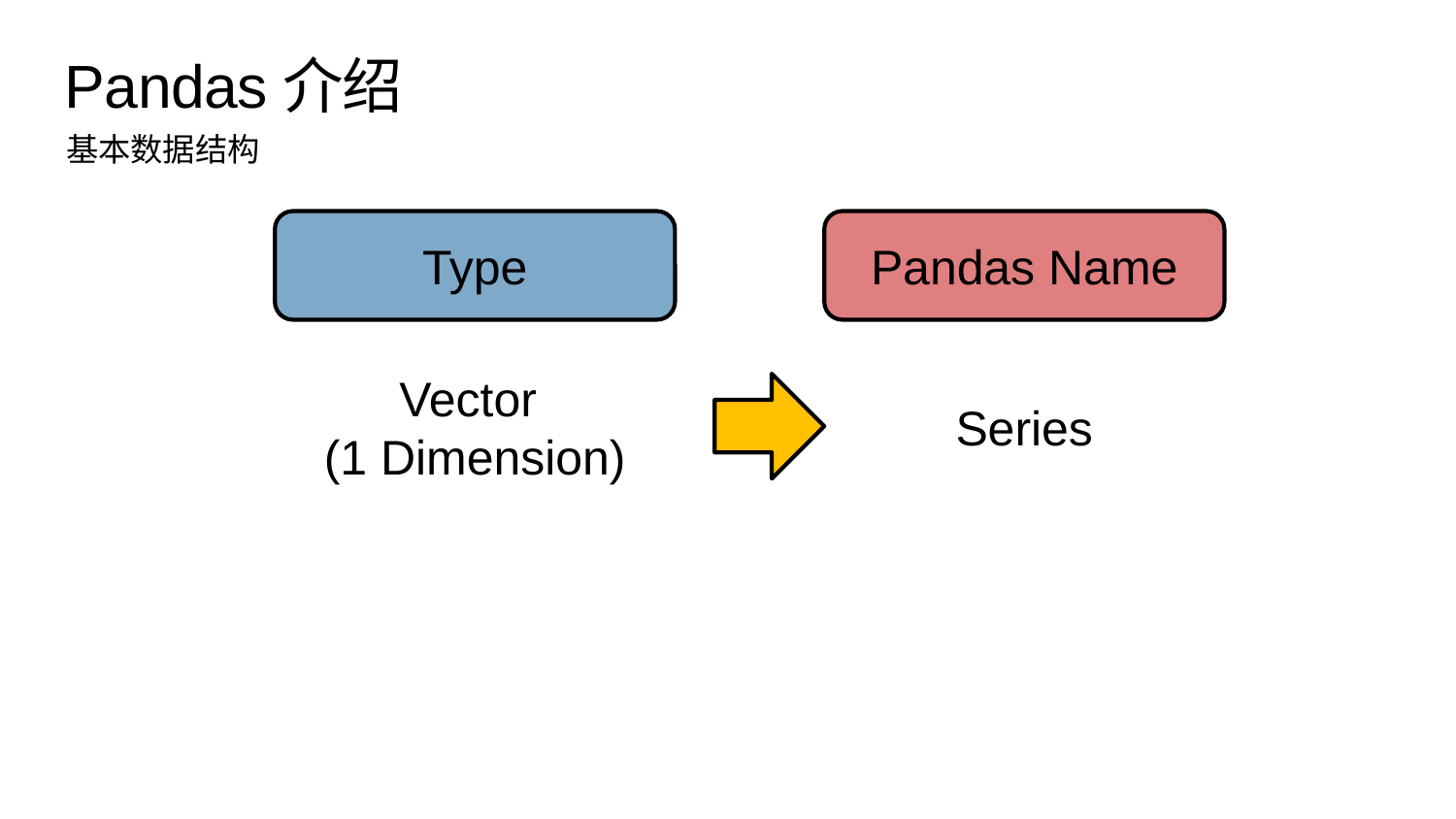

Pandas介绍
基本数据结构
Type
Pandas Name
Vector
(1 Dimension)
Series

Array
(2 Dimensions)
DataFrame